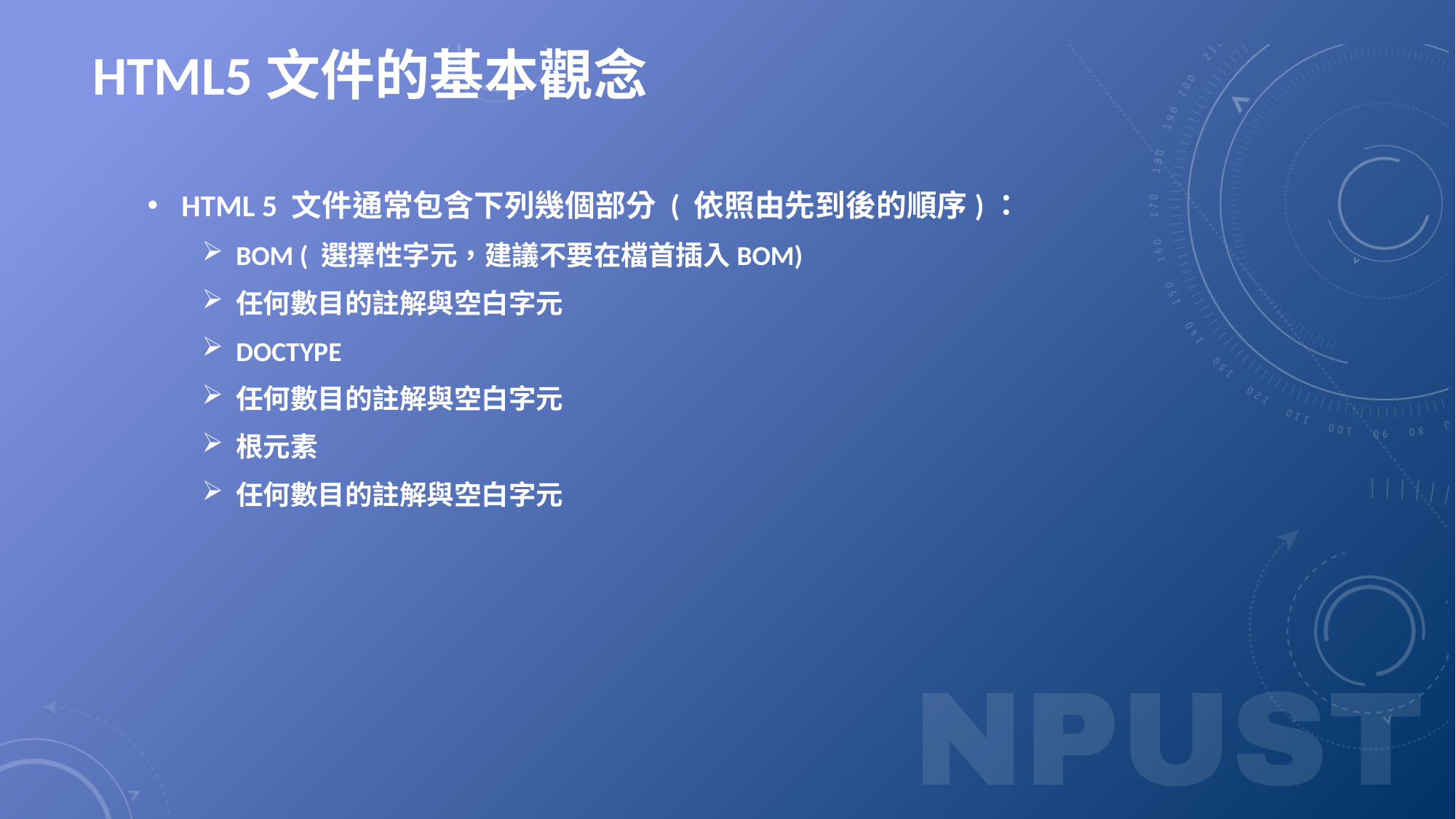

# HTML5文件的基本觀念
HTML 5 文件通常包含下列幾個部分 ( 依照由先到後的順序)：
BOM ( 選擇性字元，建議不要在檔首插入BOM)
任何數目的註解與空白字元
DOCTYPE
任何數目的註解與空白字元
根元素
任何數目的註解與空白字元
22